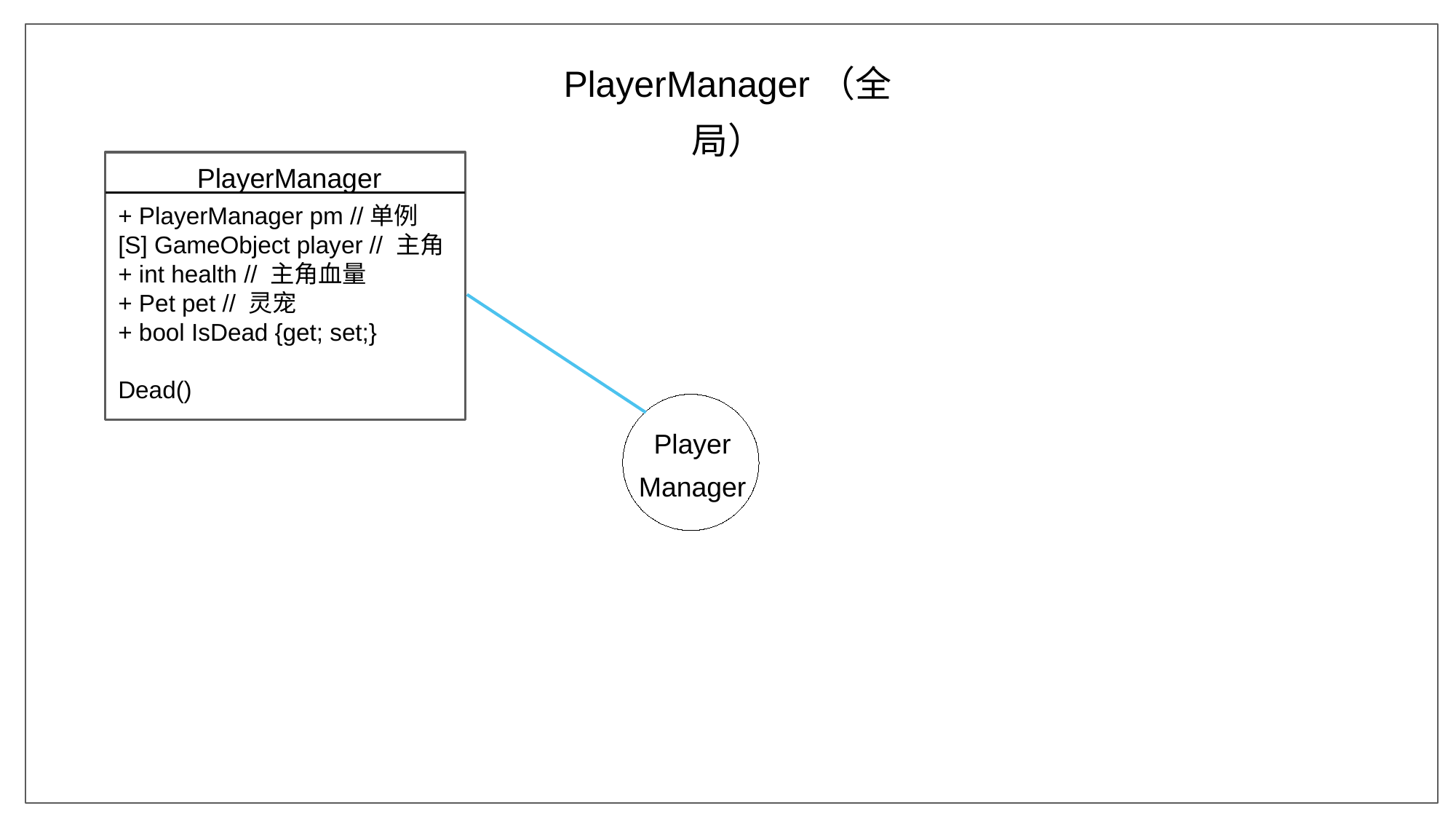

PlayerManager（全局）

PlayerManager
+ PlayerManager pm //单例
[S] GameObject player // 主角
+ int health // 主角血量
+ Pet pet // 灵宠
+ bool IsDead {get; set;}

Dead()

Player
Manager